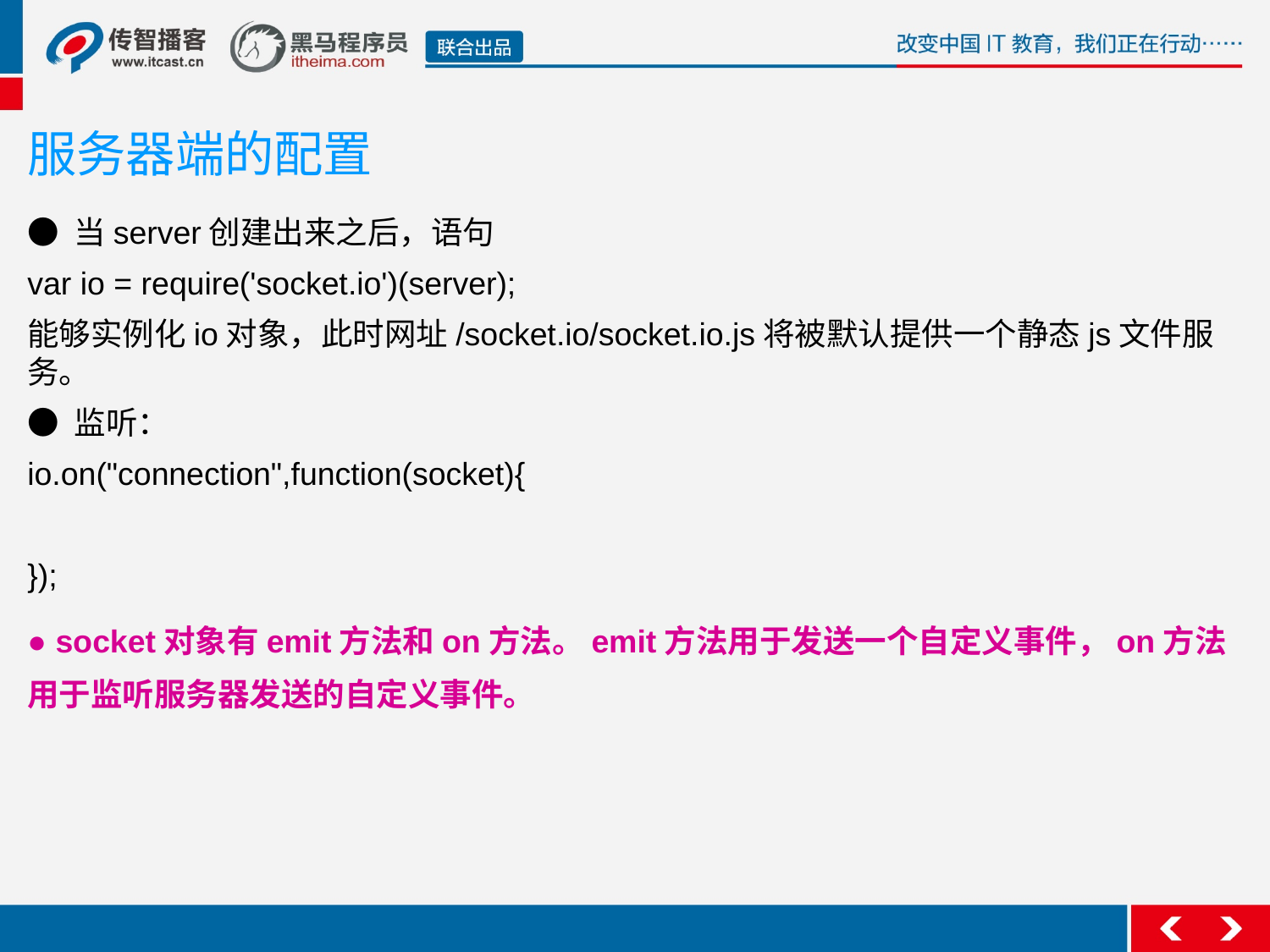

服务器端的配置
● 当server创建出来之后，语句
var io = require('socket.io')(server);
能够实例化io对象，此时网址/socket.io/socket.io.js将被默认提供一个静态js文件服务。
● 监听：
io.on("connection",function(socket){

});
● socket对象有emit方法和on方法。emit方法用于发送一个自定义事件，on方法用于监听服务器发送的自定义事件。